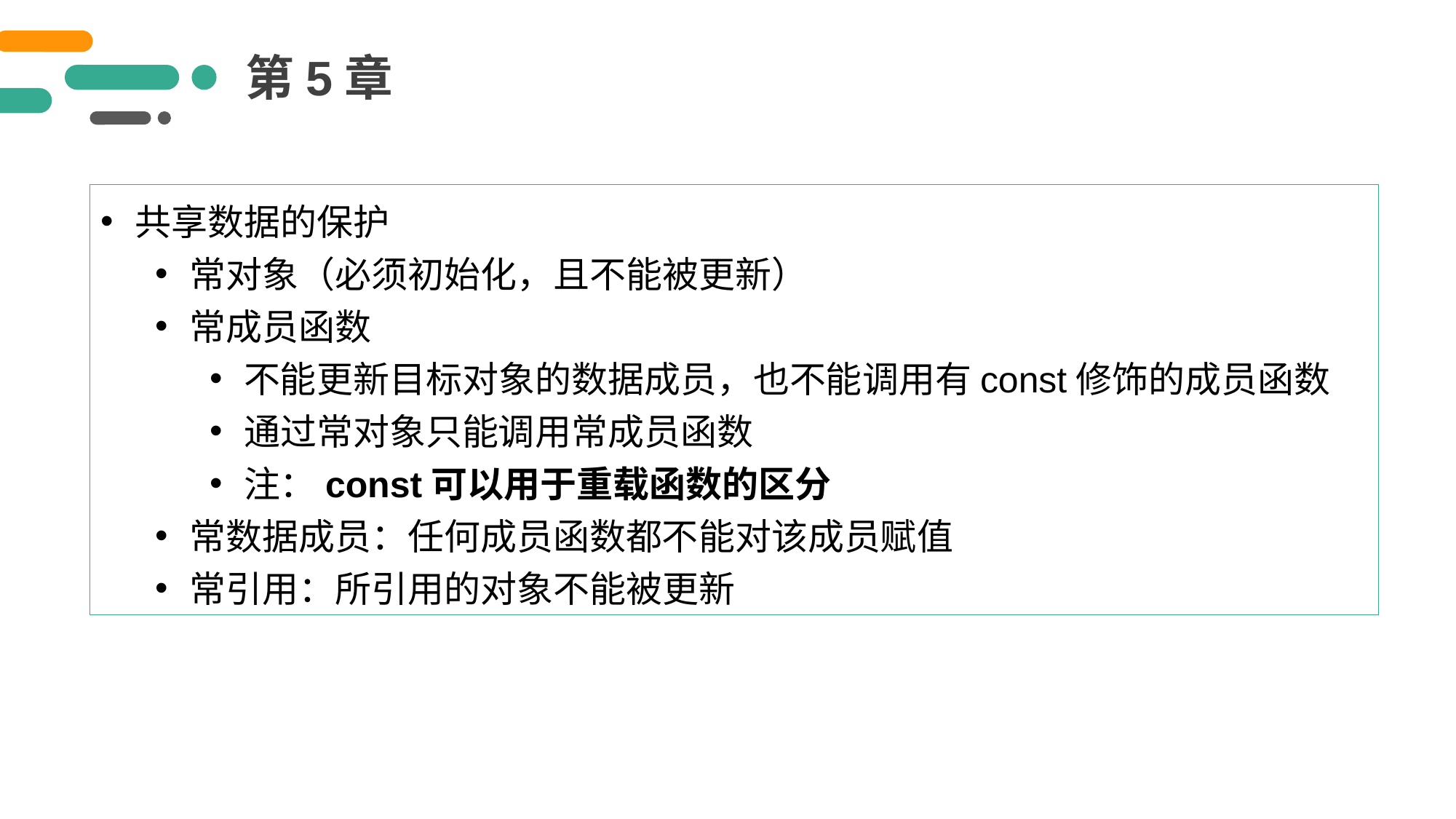

第5章
共享数据的保护
常对象（必须初始化，且不能被更新）
常成员函数
不能更新目标对象的数据成员，也不能调用有const修饰的成员函数
通过常对象只能调用常成员函数
注：const可以用于重载函数的区分
常数据成员：任何成员函数都不能对该成员赋值
常引用：所引用的对象不能被更新